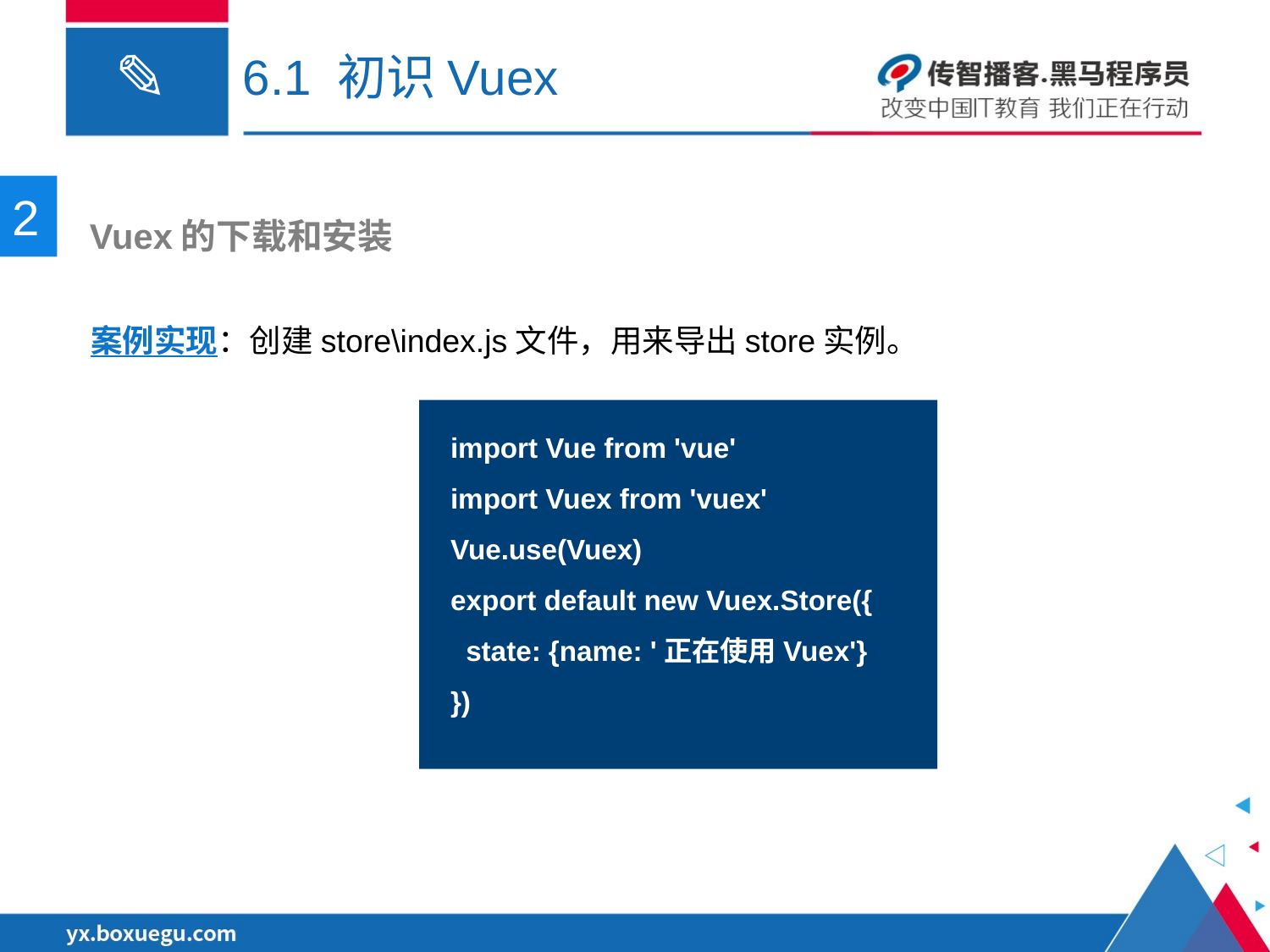

# 6.1 初识Vuex

2
  Vuex的下载和安装
案例实现：创建store\index.js文件，用来导出store实例。

import Vue from 'vue'
import Vuex from 'vuex'
Vue.use(Vuex)
export default new Vuex.Store({
  state: {name: '正在使用Vuex'}
})